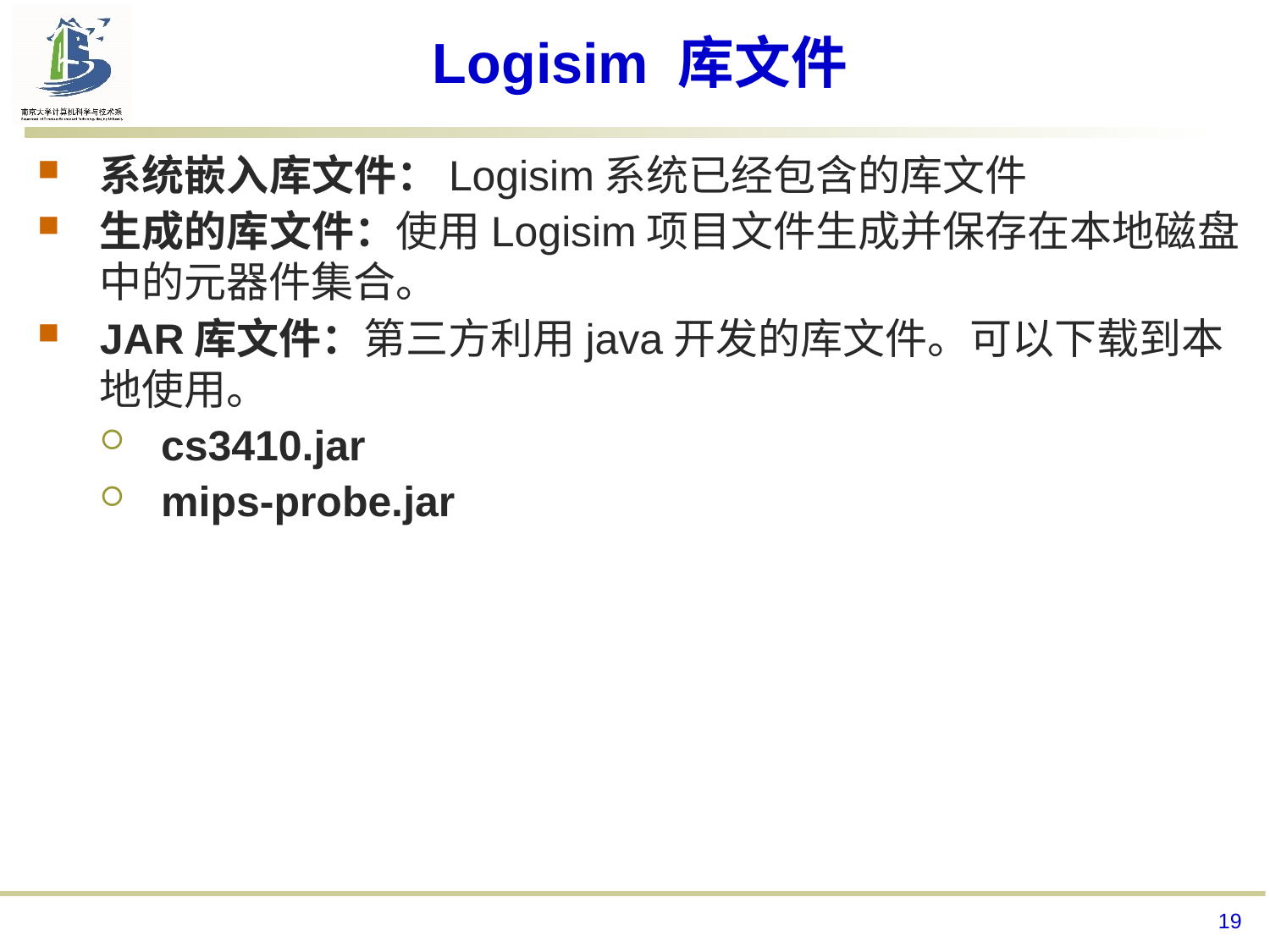

# Logisim 库文件
系统嵌入库文件：Logisim系统已经包含的库文件
生成的库文件：使用Logisim项目文件生成并保存在本地磁盘中的元器件集合。
JAR库文件：第三方利用java开发的库文件。可以下载到本地使用。
cs3410.jar
mips-probe.jar

19